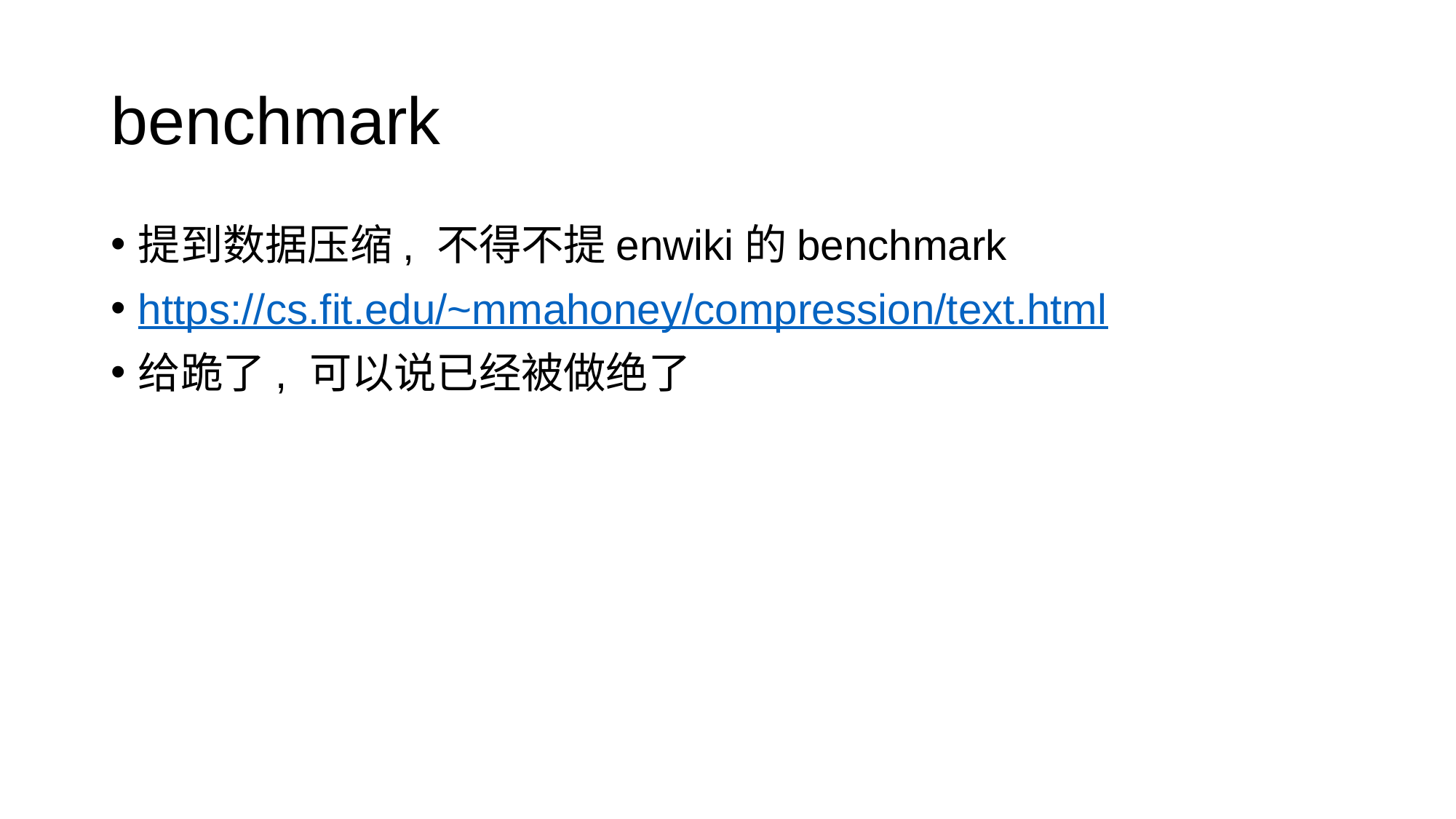

# benchmark
提到数据压缩, 不得不提enwiki的benchmark
https://cs.fit.edu/~mmahoney/compression/text.html
给跪了, 可以说已经被做绝了